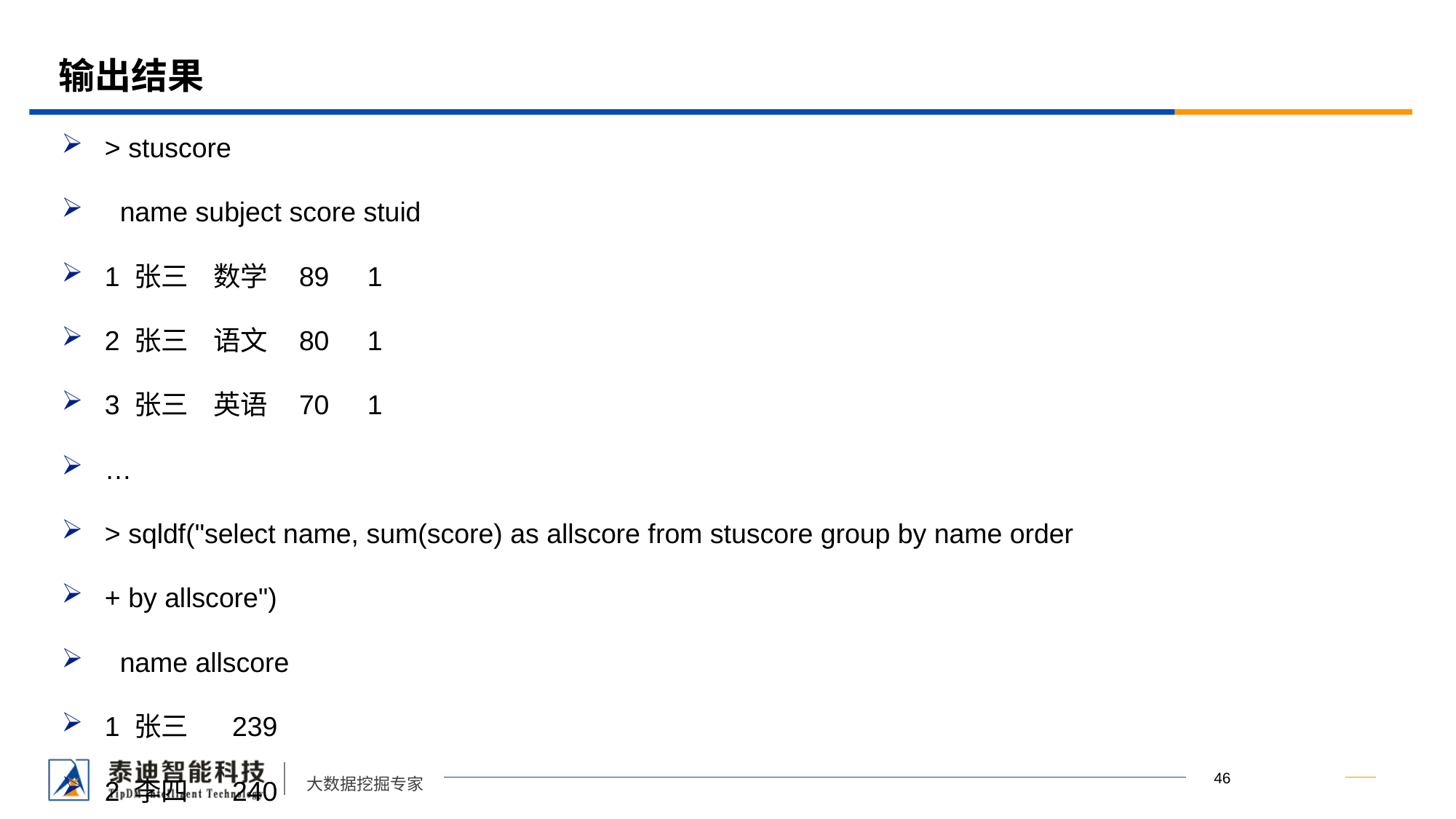

# 输出结果
> stuscore
  name subject score stuid
1 张三    数学    89     1
2 张三    语文    80     1
3 张三    英语    70     1
…
> sqldf("select name, sum(score) as allscore from stuscore group by name order
+ by allscore")
  name allscore
1 张三      239
2 李四      240